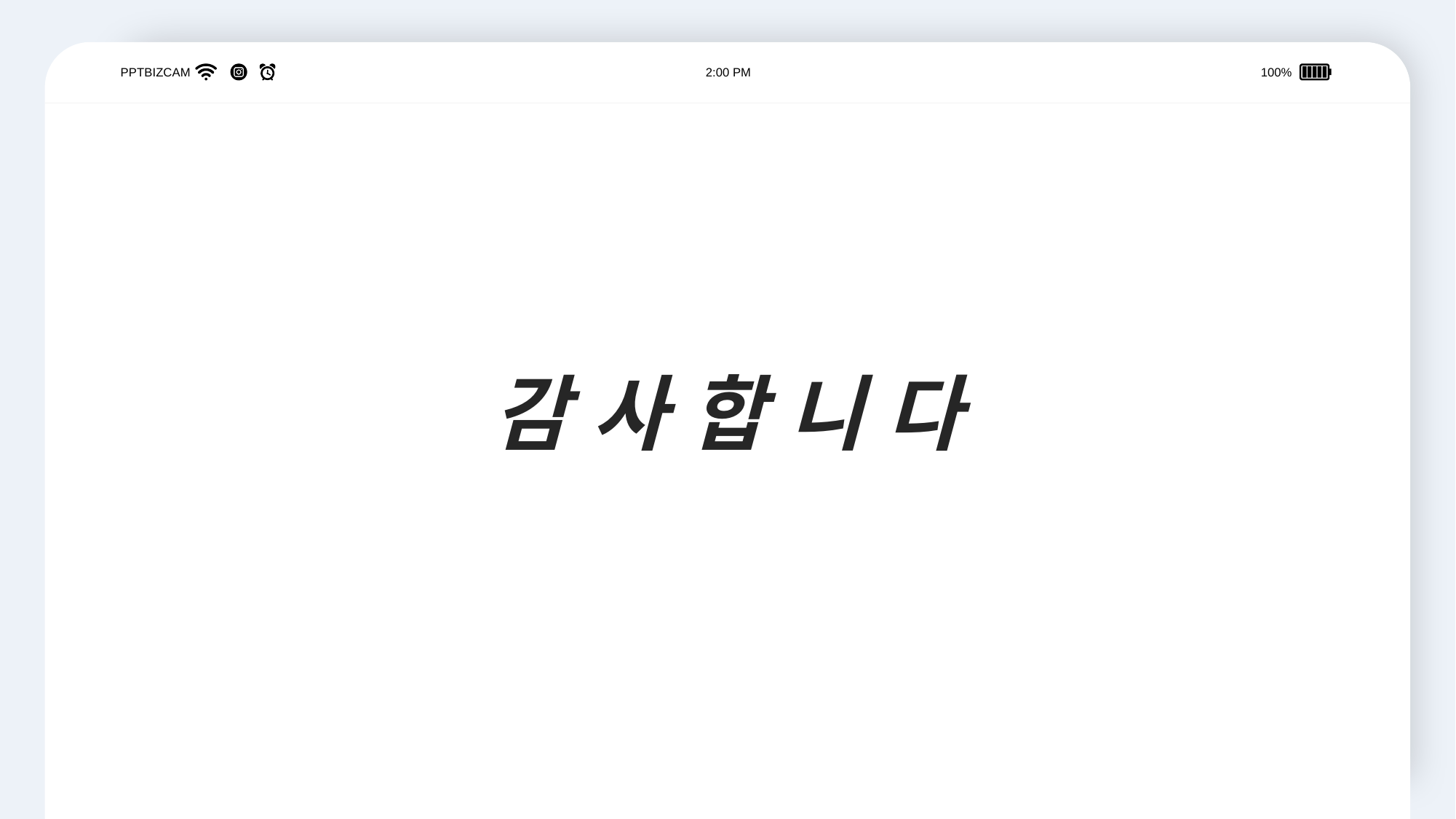

감 사 합 니 다

PPTBIZCAM
2:00 PM
100%